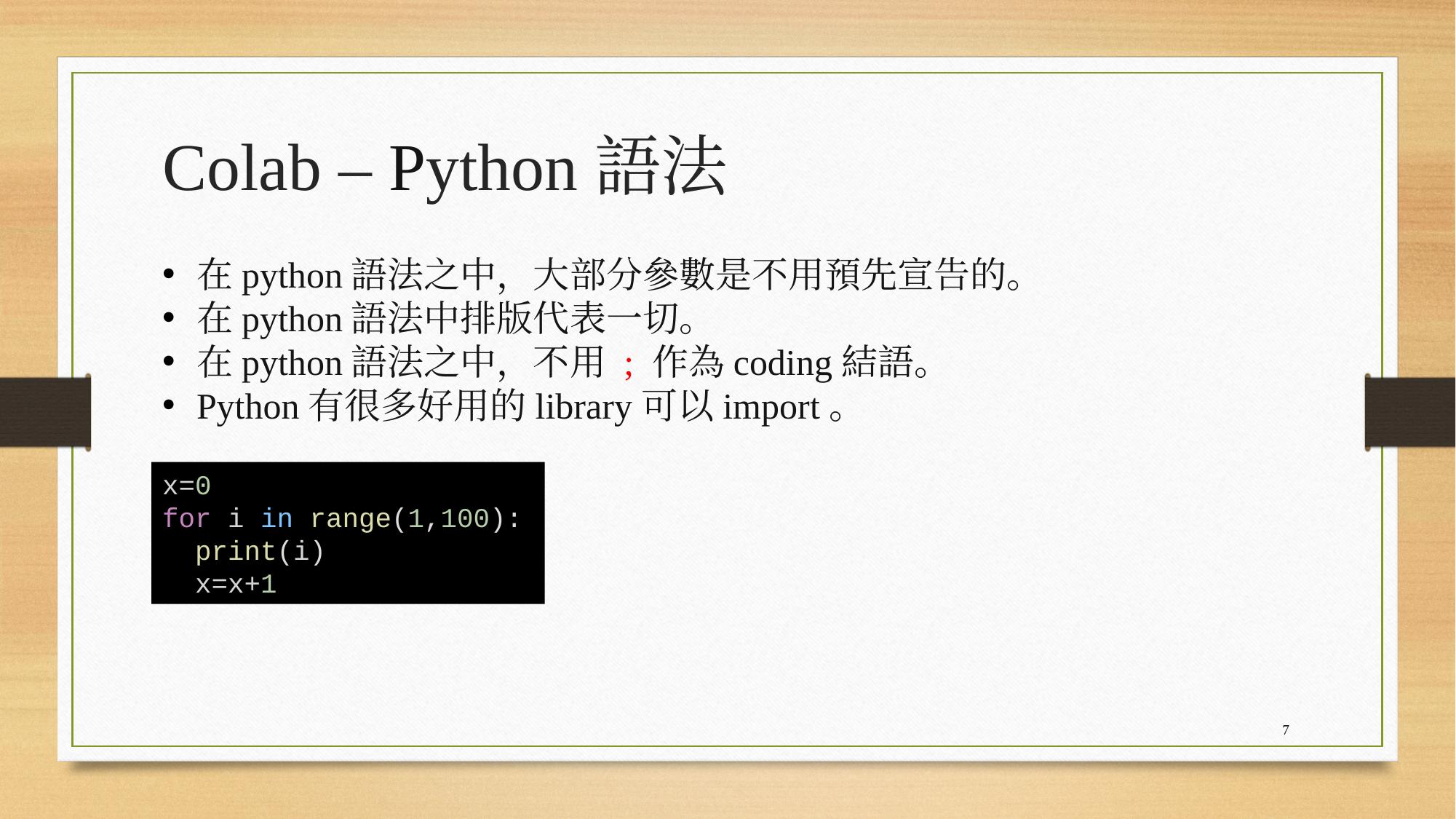

Colab – Python語法
在python語法之中，大部分參數是不用預先宣告的。
在python語法中排版代表一切。
在python語法之中，不用 ; 作為coding結語。
Python有很多好用的library可以import。
x=0
for i in range(1,100):
  print(i)
  x=x+1
7